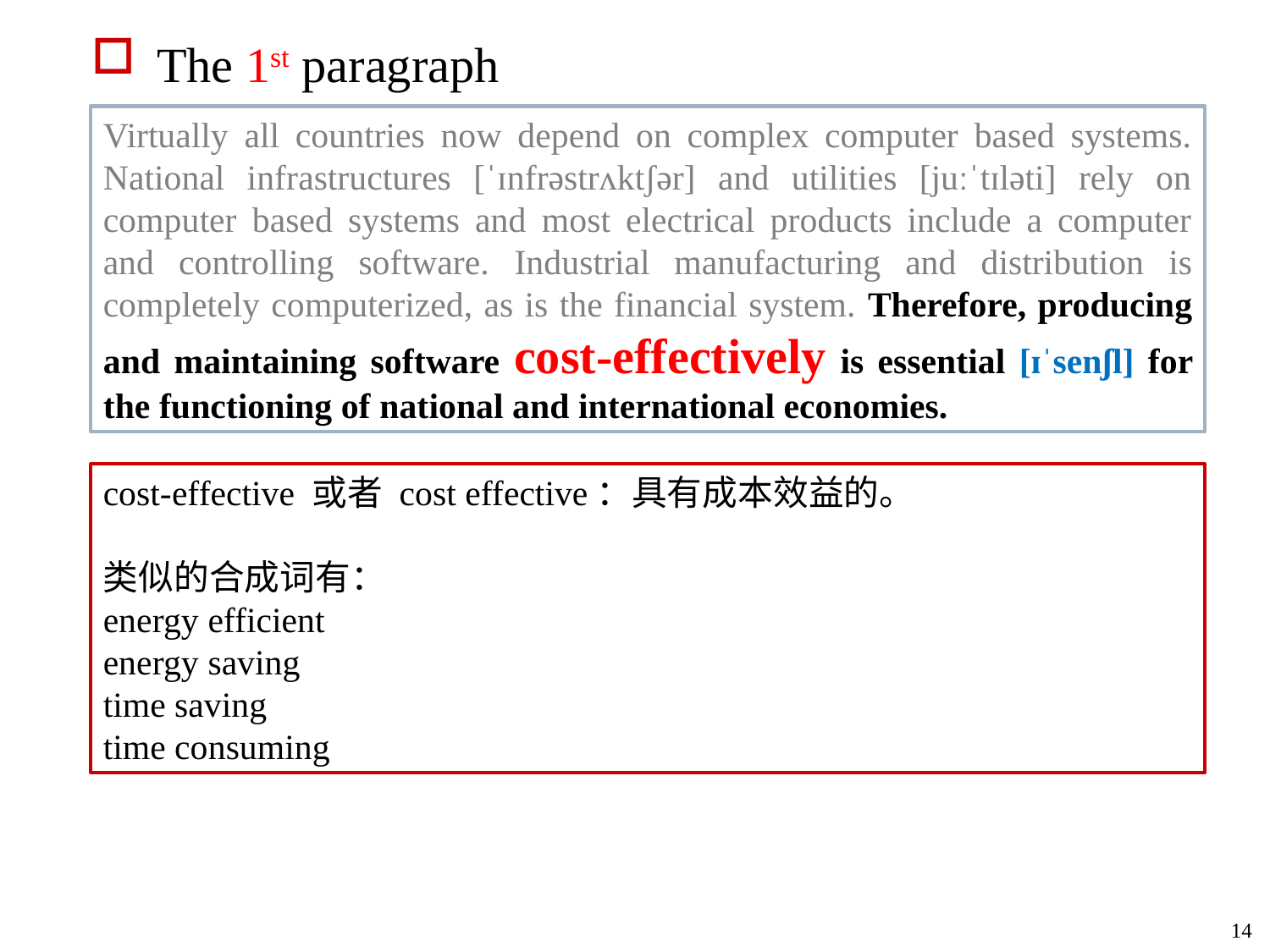

The 1st paragraph
Virtually all countries now depend on complex computer based systems. National infrastructures [ˈɪnfrəstrʌktʃər] and utilities [juːˈtɪləti] rely on computer based systems and most electrical products include a computer and controlling software. Industrial manufacturing and distribution is completely computerized, as is the financial system. Therefore, producing and maintaining software cost-effectively is essential [ɪˈsenʃl] for the functioning of national and international economies.
cost-effective 或者 cost effective：具有成本效益的。

类似的合成词有：
energy efficient
energy saving
time saving
time consuming
14